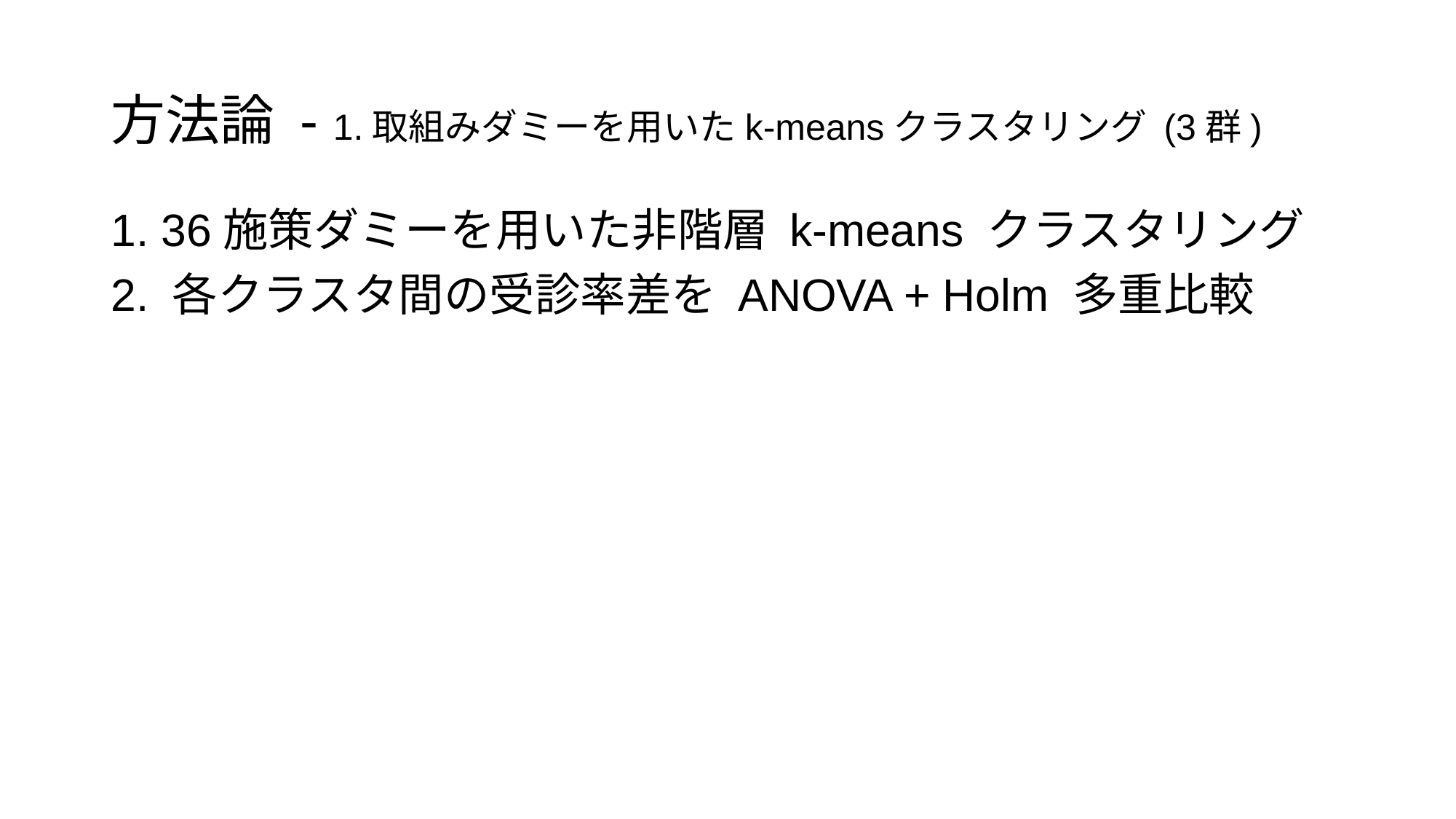

# 方法論 - 1.取組みダミーを用いたk-meansクラスタリング (3群)
1. 36施策ダミーを用いた非階層 k-means クラスタリング
2. 各クラスタ間の受診率差を ANOVA + Holm 多重比較